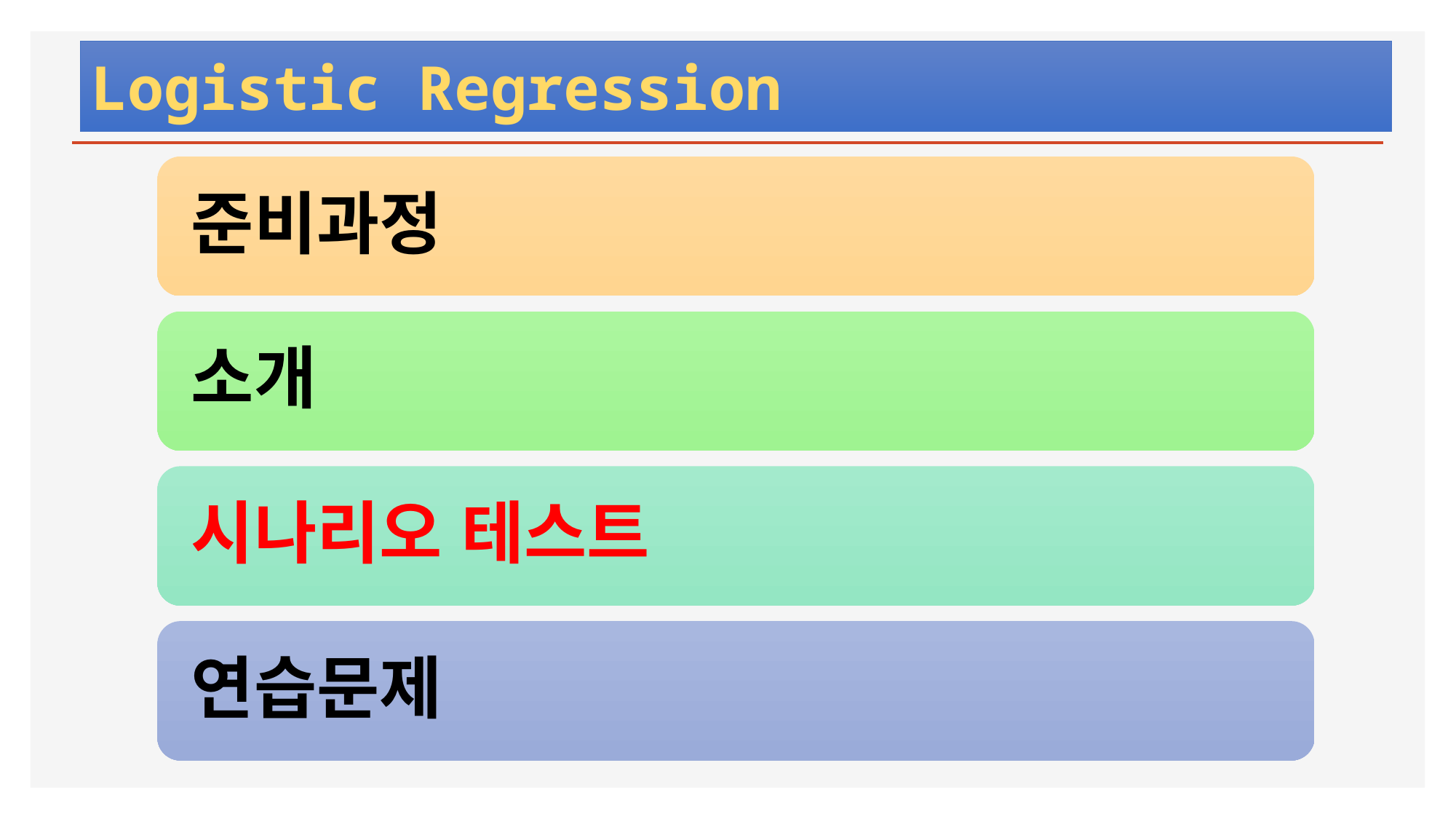

Logistic Regression
준비과정
소개
시나리오 테스트
연습문제